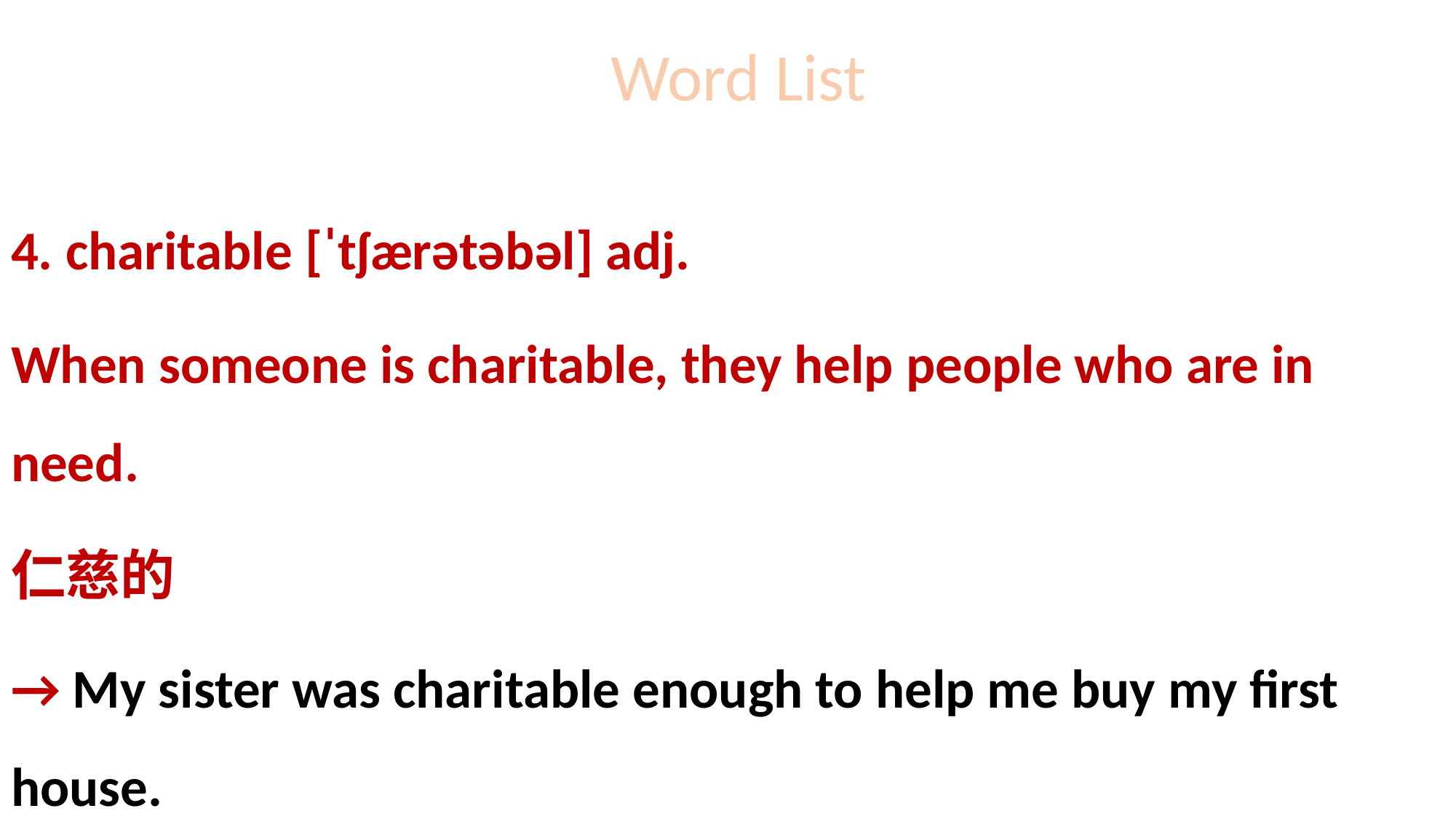

# Word List
4. charitable [ˈtʃærətəbəl] adj.
When someone is charitable, they help people who are in need.
仁慈的
→ My sister was charitable enough to help me buy my first house.